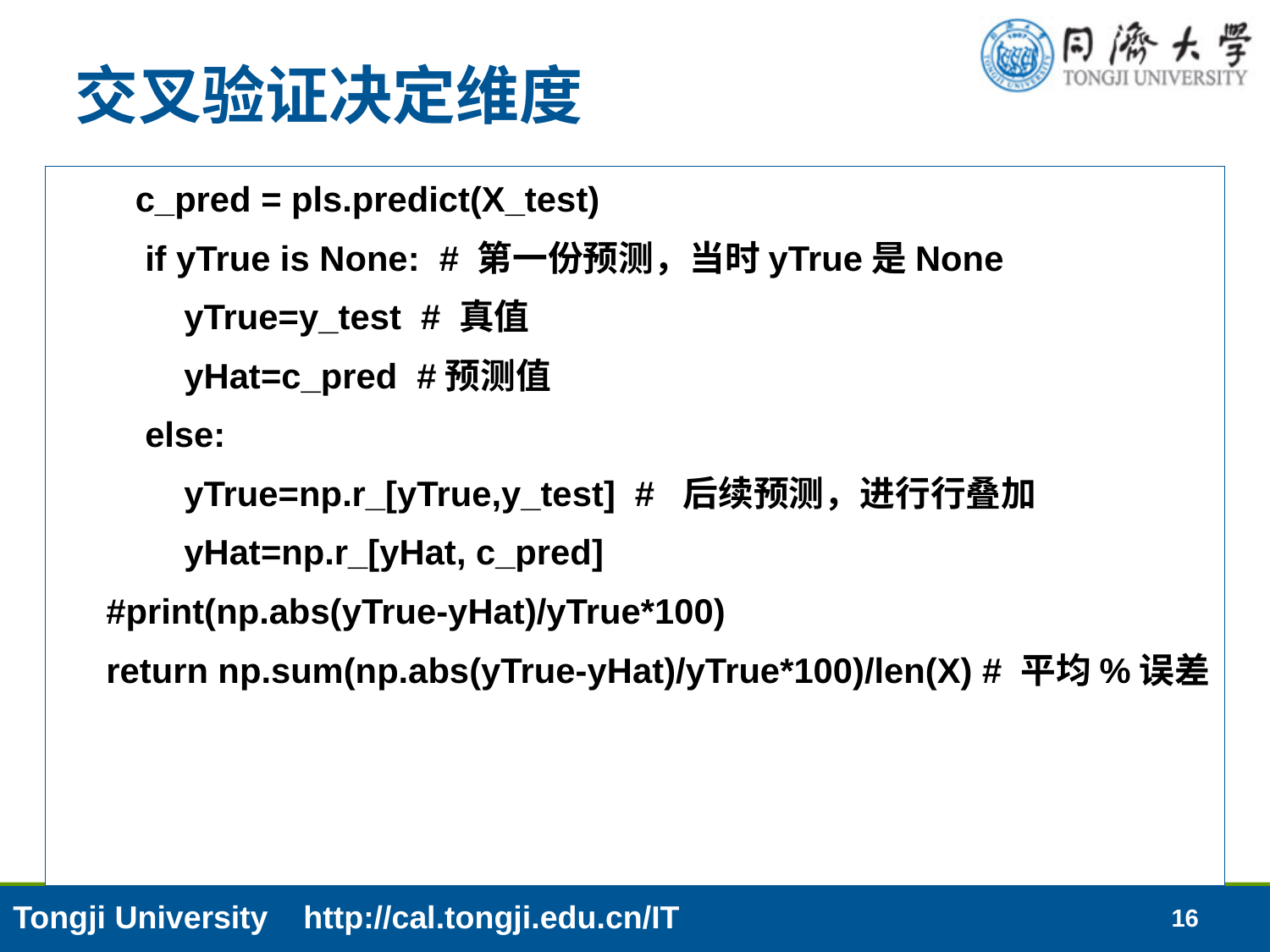

# 交叉验证决定维度
       c_pred = pls.predict(X_test)
        if yTrue is None:  # 第一份预测，当时yTrue是None
            yTrue=y_test  # 真值
            yHat=c_pred  #预测值
        else:
            yTrue=np.r_[yTrue,y_test]  #  后续预测，进行行叠加
            yHat=np.r_[yHat, c_pred]
    #print(np.abs(yTrue-yHat)/yTrue*100)
    return np.sum(np.abs(yTrue-yHat)/yTrue*100)/len(X) # 平均%误差